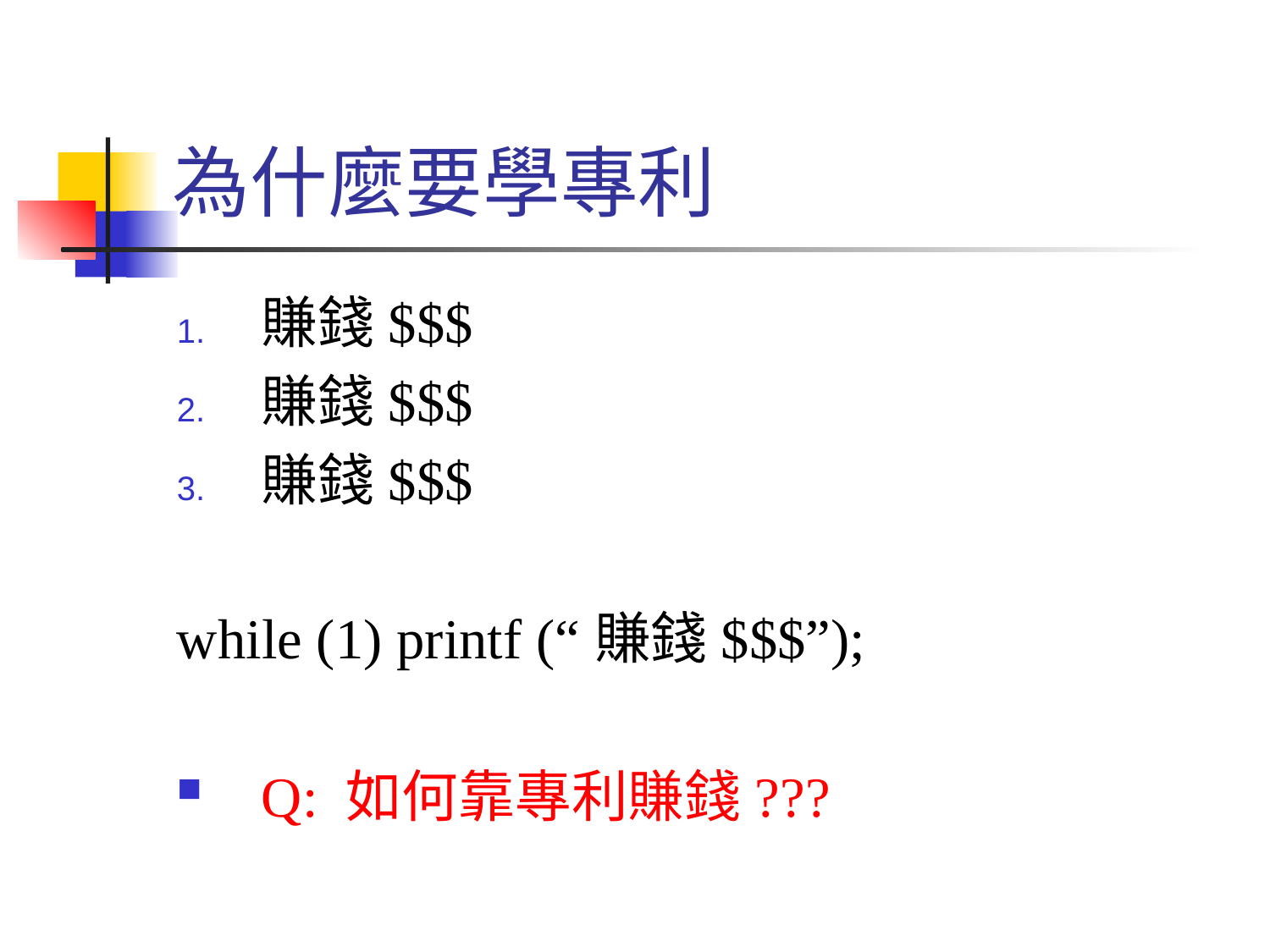

# 為什麼要學專利
賺錢$$$
賺錢$$$
賺錢$$$

while (1) printf (“賺錢$$$”);

Q: 如何靠專利賺錢???